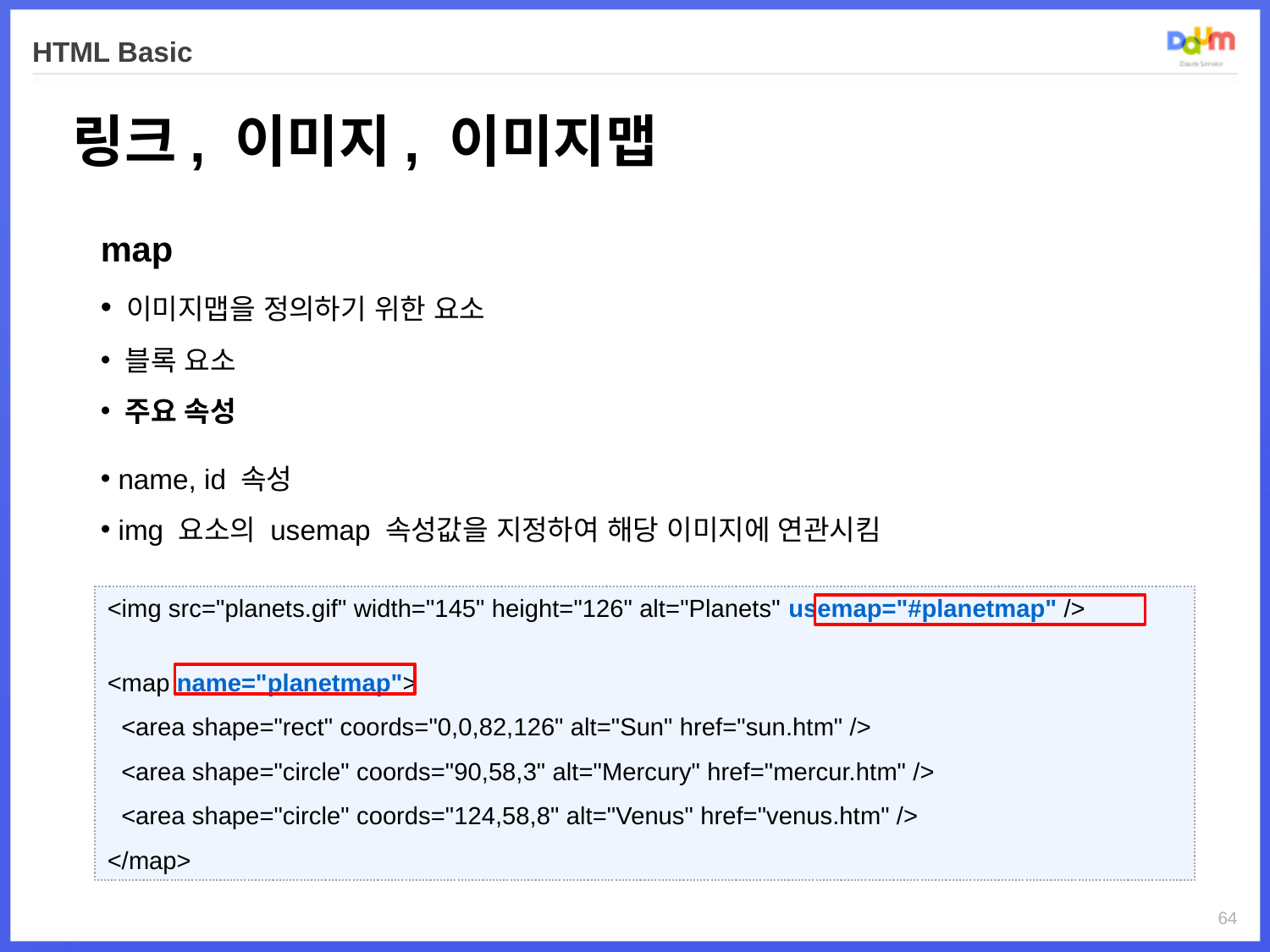

# HTML Basic
링크, 이미지, 이미지맵
map
 이미지맵을 정의하기 위한 요소
 블록 요소
 주요 속성
 name, id 속성
 img 요소의 usemap 속성값을 지정하여 해당 이미지에 연관시킴
<img src="planets.gif" width="145" height="126" alt="Planets" usemap="#planetmap" />

<map name="planetmap">
  <area shape="rect" coords="0,0,82,126" alt="Sun" href="sun.htm" />
  <area shape="circle" coords="90,58,3" alt="Mercury" href="mercur.htm" />
  <area shape="circle" coords="124,58,8" alt="Venus" href="venus.htm" />
</map>

64